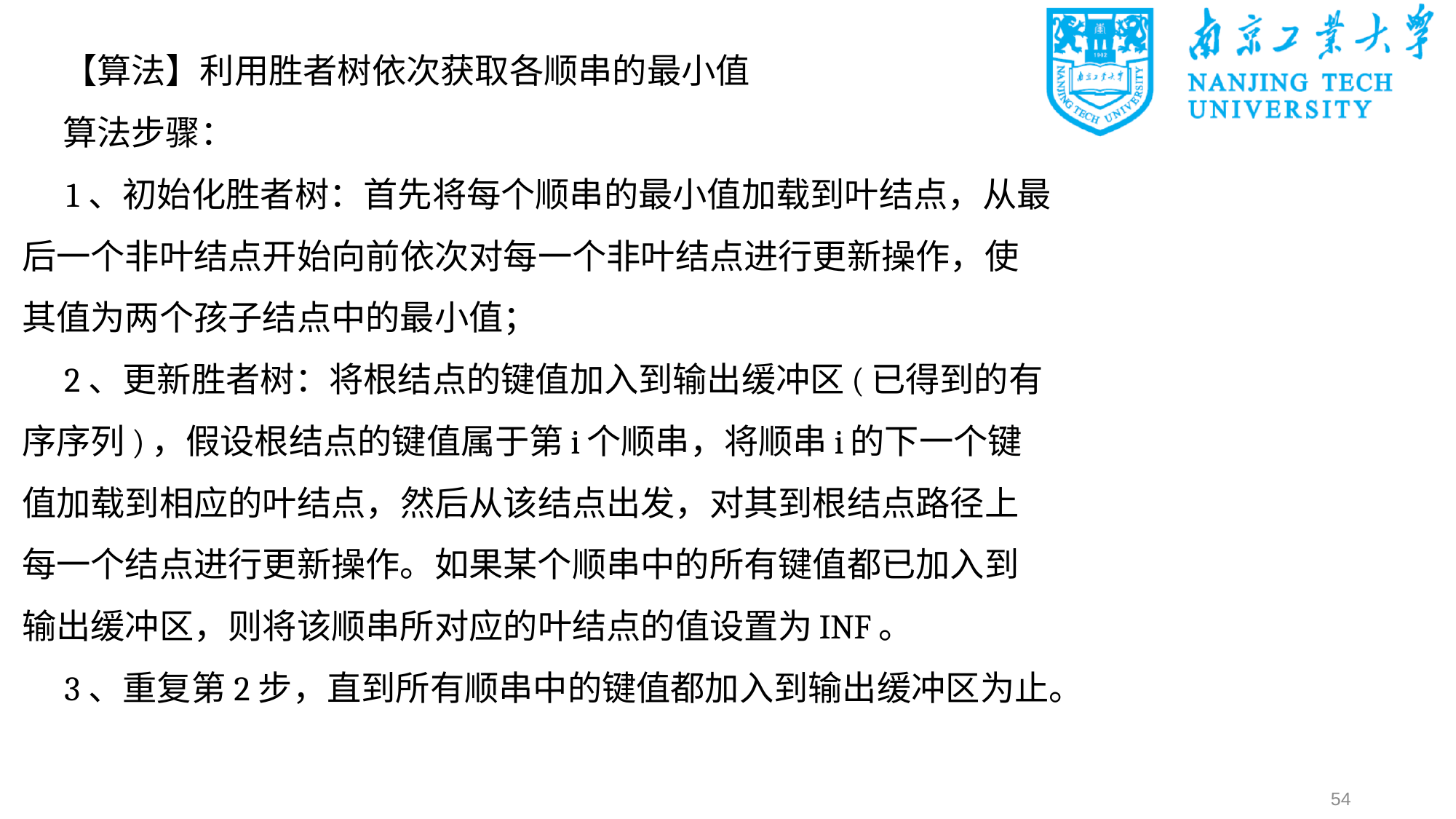

【算法】利用胜者树依次获取各顺串的最小值
算法步骤：
1、初始化胜者树：首先将每个顺串的最小值加载到叶结点，从最后一个非叶结点开始向前依次对每一个非叶结点进行更新操作，使其值为两个孩子结点中的最小值；
2、更新胜者树：将根结点的键值加入到输出缓冲区(已得到的有序序列)，假设根结点的键值属于第i个顺串，将顺串i的下一个键值加载到相应的叶结点，然后从该结点出发，对其到根结点路径上每一个结点进行更新操作。如果某个顺串中的所有键值都已加入到输出缓冲区，则将该顺串所对应的叶结点的值设置为INF。
3、重复第2步，直到所有顺串中的键值都加入到输出缓冲区为止。
54